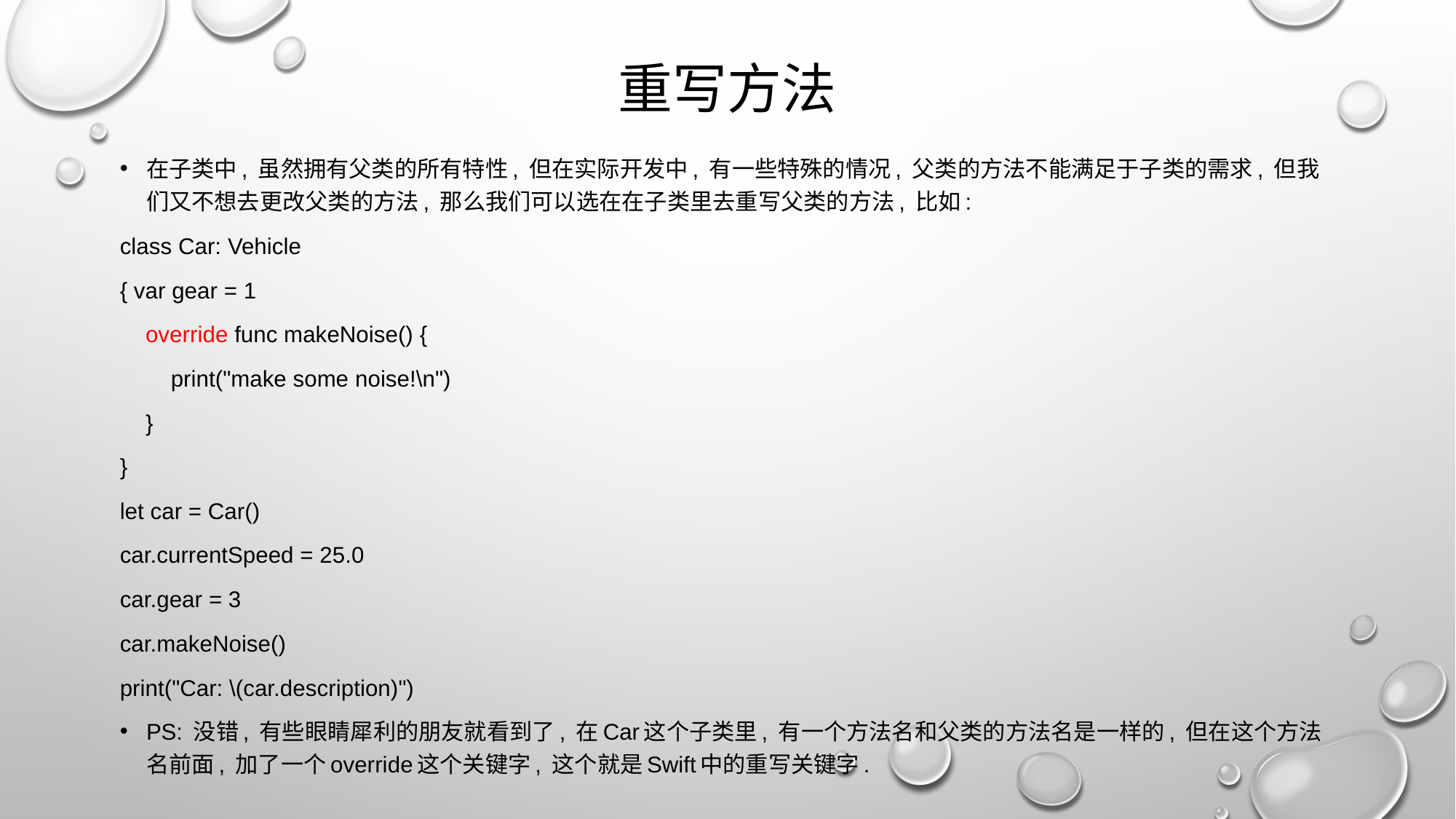

# 重写方法
在子类中, 虽然拥有父类的所有特性, 但在实际开发中, 有一些特殊的情况, 父类的方法不能满足于子类的需求, 但我们又不想去更改父类的方法, 那么我们可以选在在子类里去重写父类的方法, 比如:
class Car: Vehicle
{ var gear = 1
    override func makeNoise() {
        print("make some noise!\n")
    }
}
let car = Car()
car.currentSpeed = 25.0
car.gear = 3
car.makeNoise()
print("Car: \(car.description)")
PS: 没错, 有些眼睛犀利的朋友就看到了, 在Car这个子类里, 有一个方法名和父类的方法名是一样的, 但在这个方法名前面, 加了一个override这个关键字, 这个就是Swift中的重写关键字.